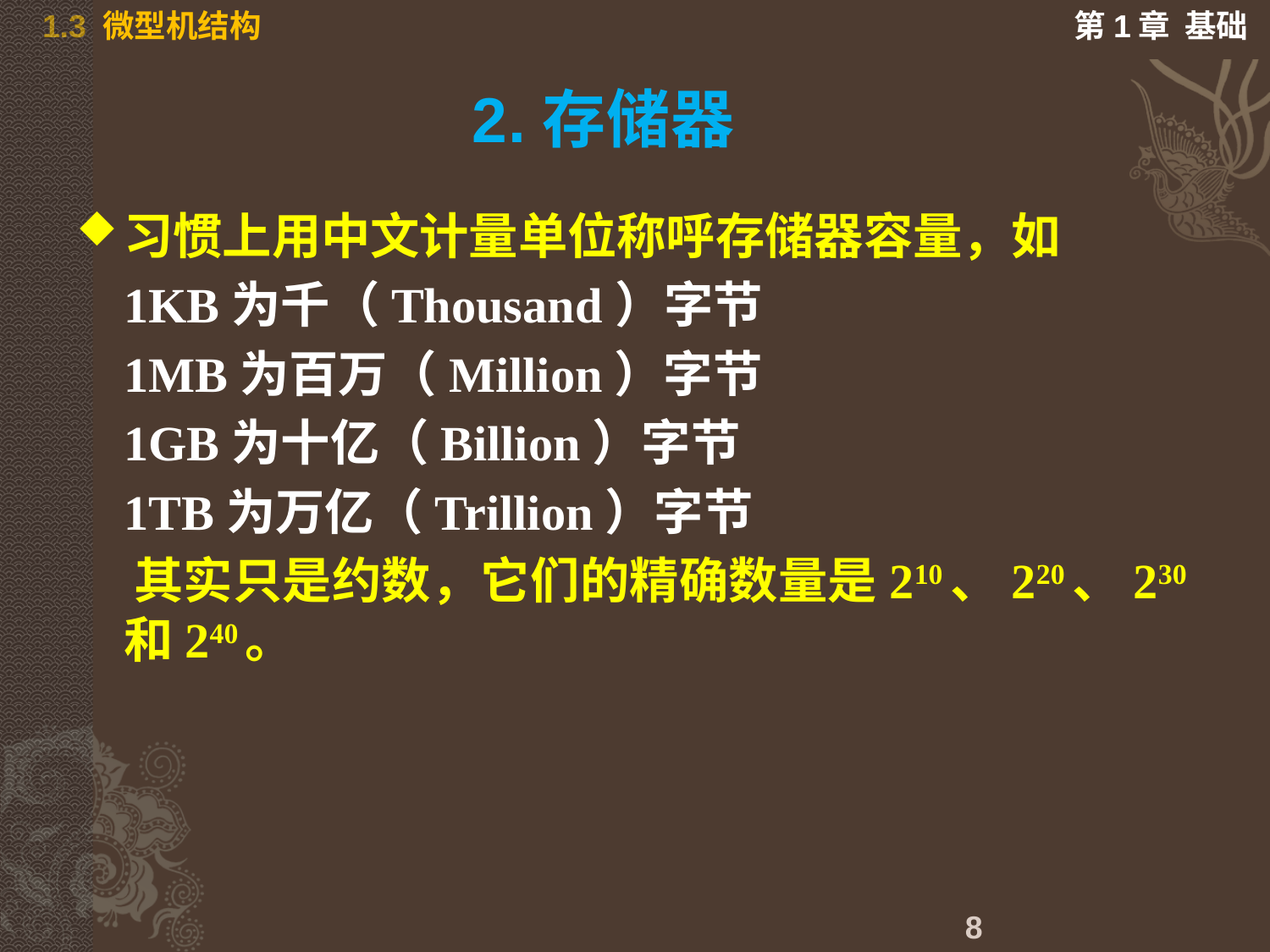

# 2.存储器
习惯上用中文计量单位称呼存储器容量，如
	1KB为千（Thousand）字节
	1MB为百万（Million）字节
	1GB为十亿（Billion）字节
	1TB为万亿（Trillion）字节
    其实只是约数，它们的精确数量是210、220、230和240。